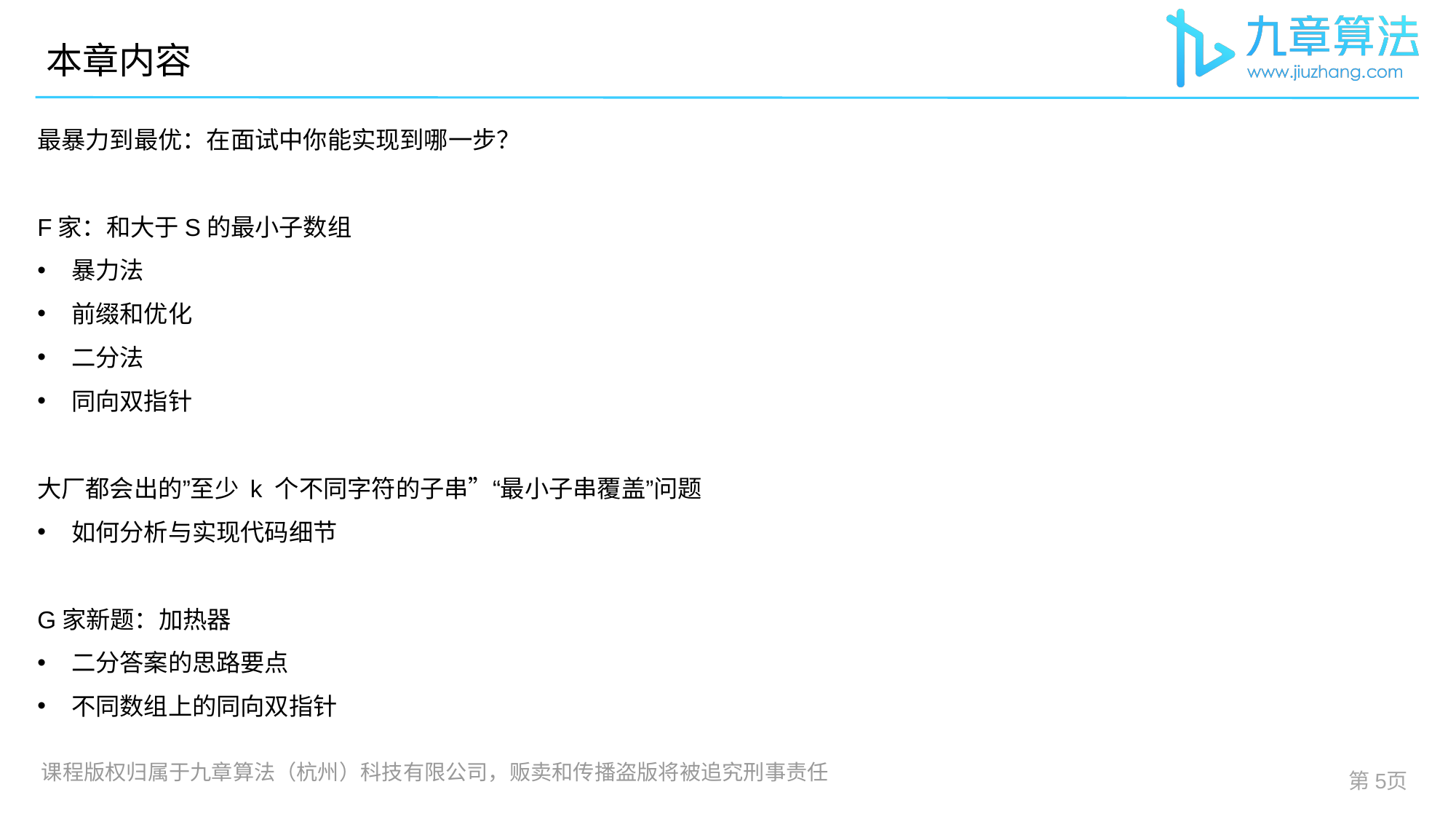

# 本章内容
最暴力到最优：在面试中你能实现到哪一步？

F家：和大于S的最小子数组
暴力法
前缀和优化
二分法
同向双指针

大厂都会出的”至少 k 个不同字符的子串”“最小子串覆盖”问题
如何分析与实现代码细节

G家新题：加热器
二分答案的思路要点
不同数组上的同向双指针
第5页